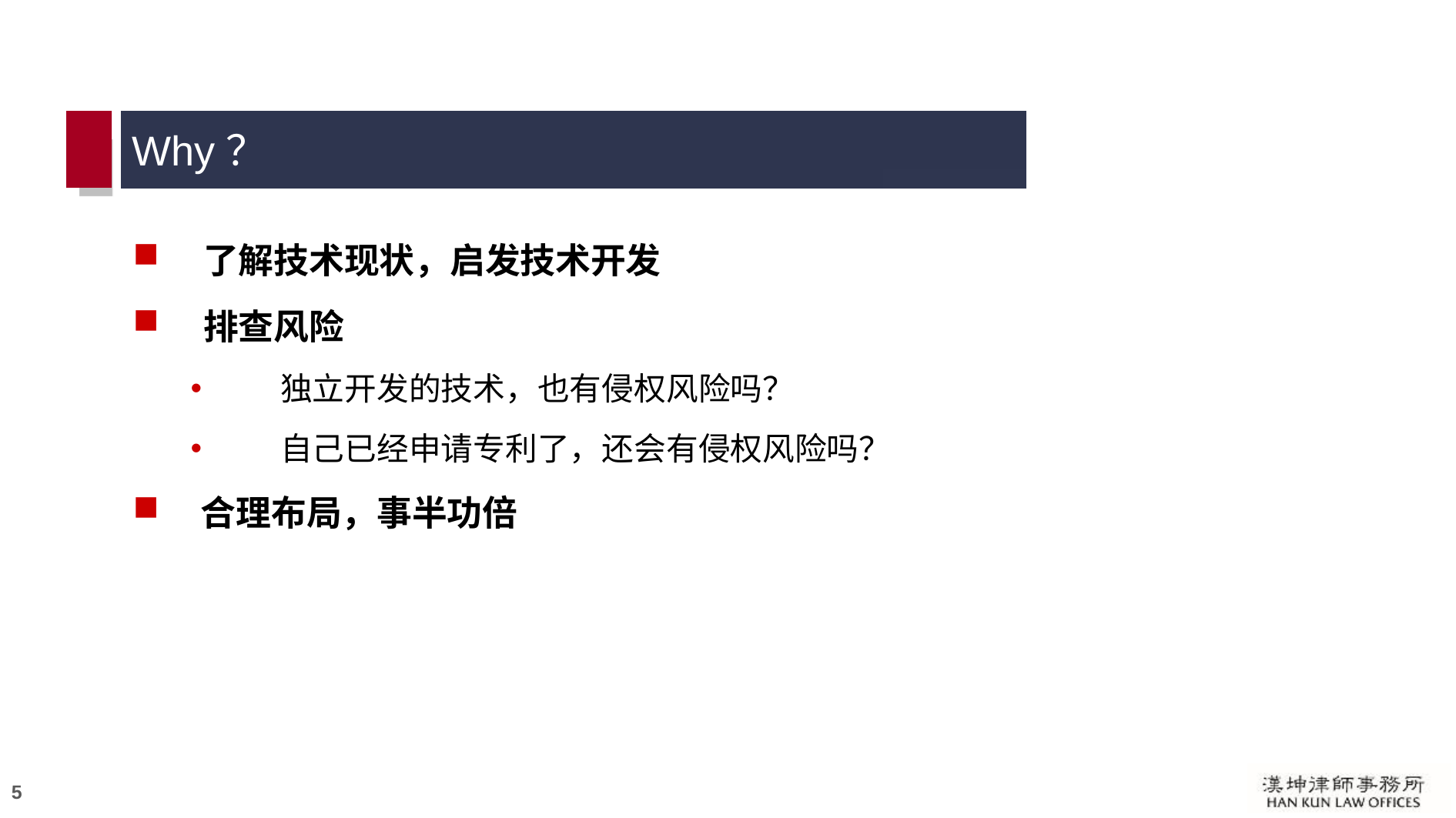

# Why？
了解技术现状，启发技术开发
排查风险
独立开发的技术，也有侵权风险吗？
自己已经申请专利了，还会有侵权风险吗？
  合理布局，事半功倍